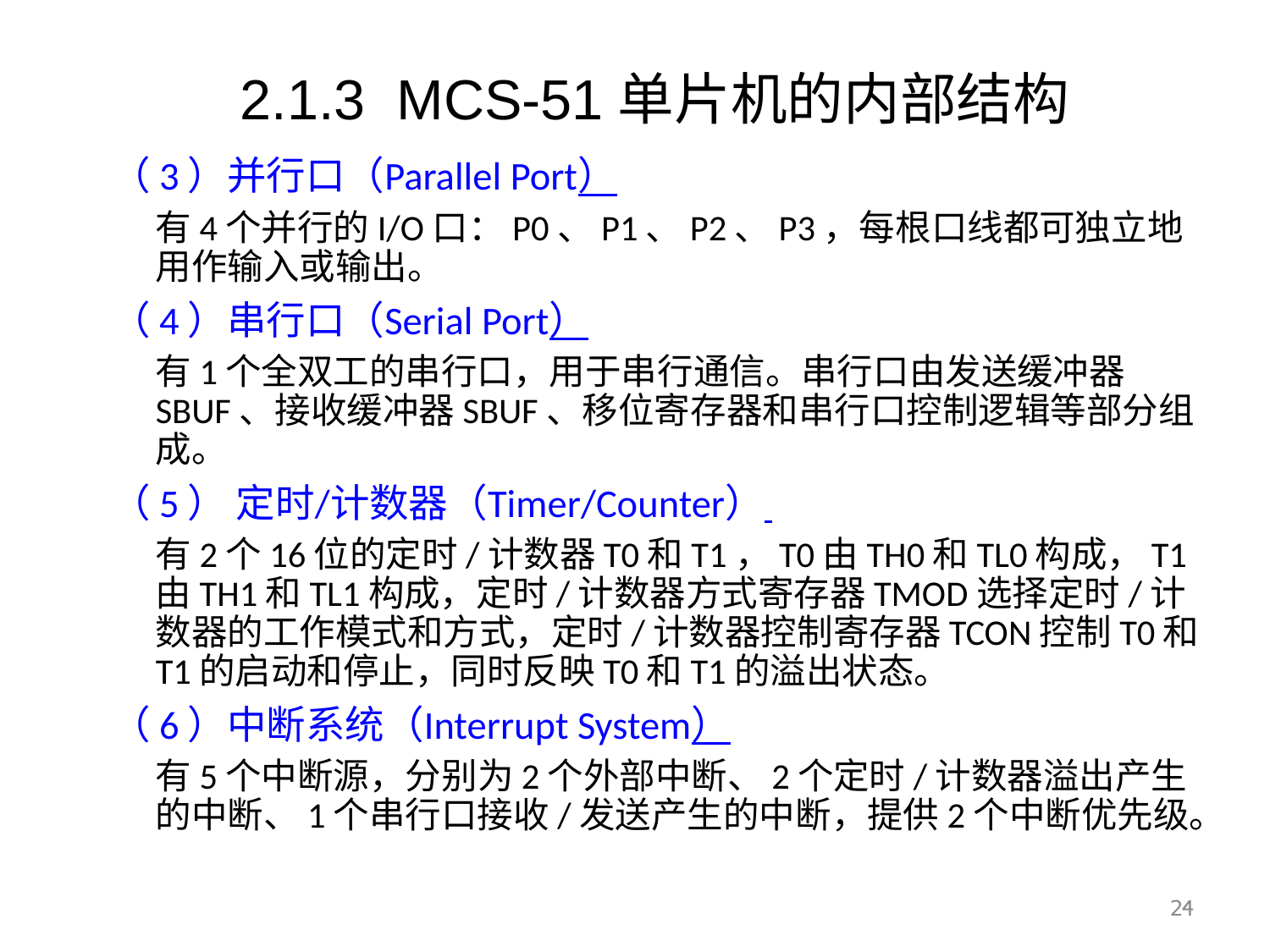

# 2.1.3  MCS-51单片机的内部结构
（3）并行口（Parallel Port）
     	有4个并行的I/O口：P0、P1、P2、P3，每根口线都可独立地用作输入或输出。
（4）串行口（Serial Port）
     	有1个全双工的串行口，用于串行通信。串行口由发送缓冲器SBUF、接收缓冲器SBUF、移位寄存器和串行口控制逻辑等部分组成。
（5） 定时/计数器（Timer/Counter）
     	有2个16位的定时/计数器T0和T1，T0由TH0和TL0构成，T1由TH1和TL1构成，定时/计数器方式寄存器TMOD选择定时/计数器的工作模式和方式，定时/计数器控制寄存器TCON控制T0和T1的启动和停止，同时反映T0和T1的溢出状态。
（6）中断系统（Interrupt System）
     	有5个中断源，分别为2个外部中断、2个定时/计数器溢出产生的中断、1个串行口接收/发送产生的中断，提供2个中断优先级。
24